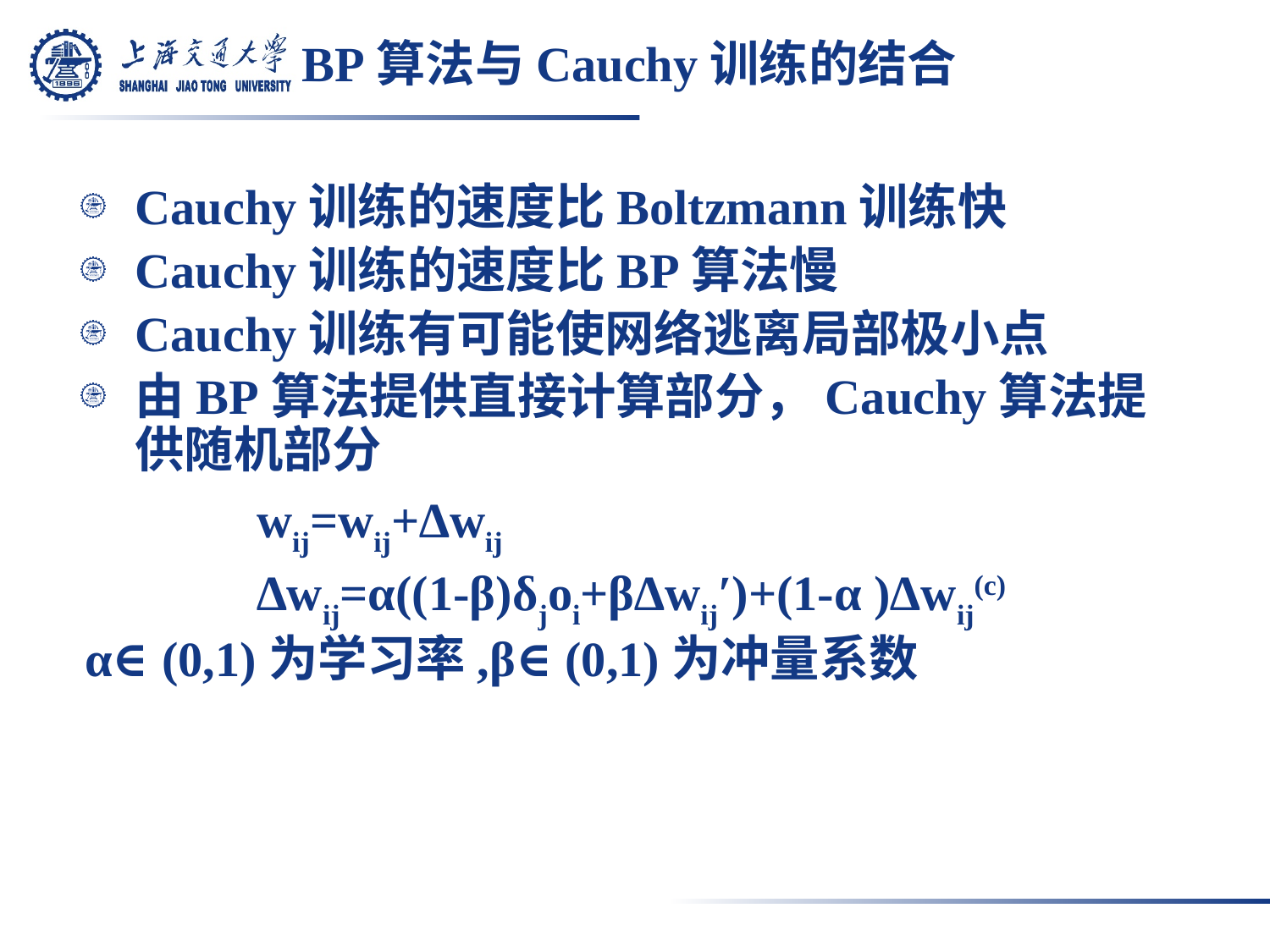

# BP算法与Cauchy训练的结合
Cauchy训练的速度比Boltzmann训练快
Cauchy训练的速度比BP算法慢
Cauchy训练有可能使网络逃离局部极小点
由BP算法提供直接计算部分，Cauchy算法提供随机部分
               wij=wij+∆wij
               ∆wij=α((1-β)δjoi+β∆wij′)+(1-α )∆wij(c)
 α∈(0,1)为学习率,β∈(0,1)为冲量系数